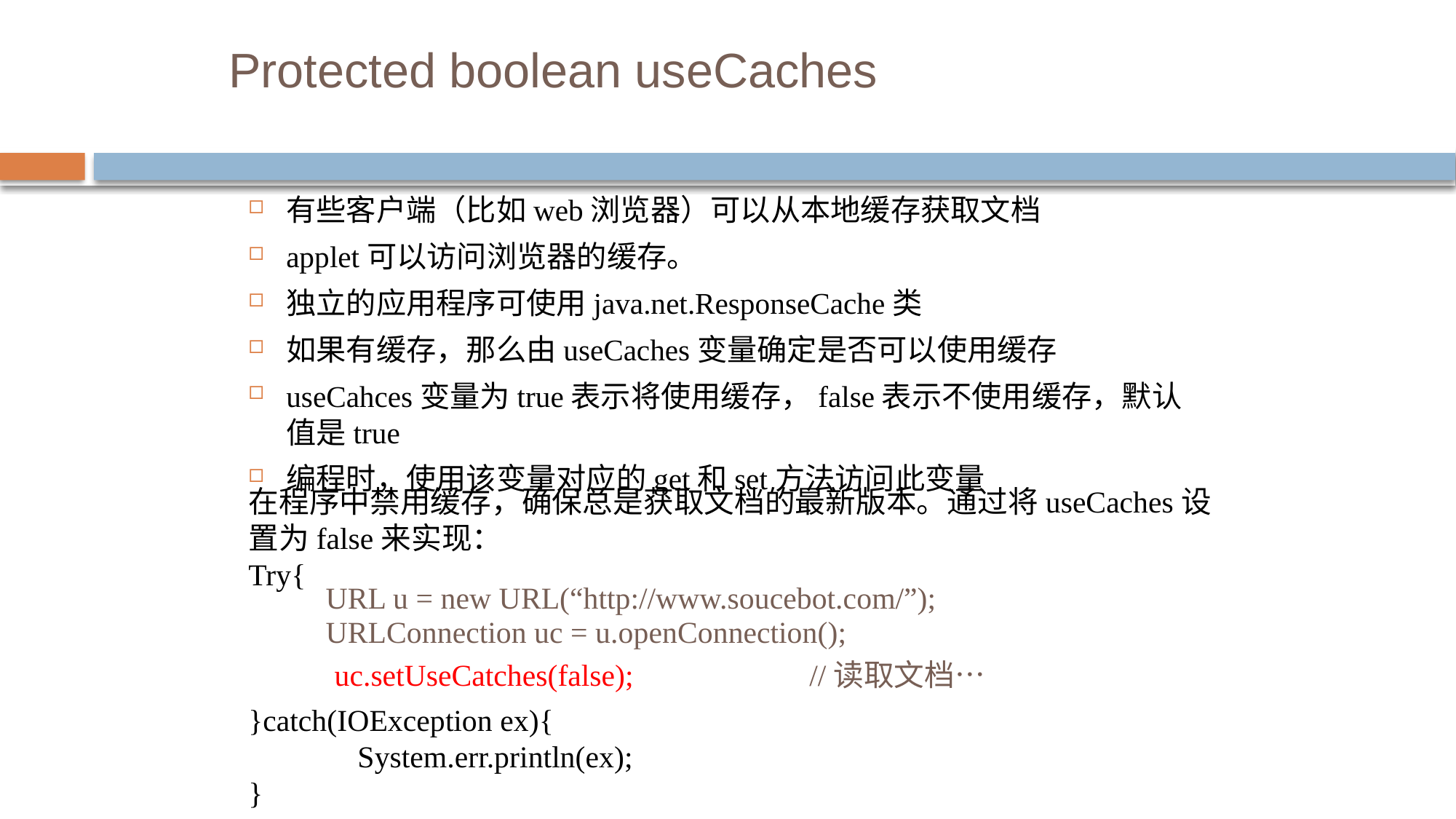

# Protected boolean useCaches
有些客户端（比如web浏览器）可以从本地缓存获取文档
applet可以访问浏览器的缓存。
独立的应用程序可使用java.net.ResponseCache类
如果有缓存，那么由useCaches变量确定是否可以使用缓存
useCahces变量为true表示将使用缓存，false表示不使用缓存，默认值是true
编程时，使用该变量对应的get和set方法访问此变量

在程序中禁用缓存，确保总是获取文档的最新版本。通过将useCaches设置为false来实现：
Try{

}catch(IOException ex){
	System.err.println(ex);
}
URL u = new URL(“http://www.soucebot.com/”);
URLConnection uc = u.openConnection();
uc.setUseCatches(false);                       //读取文档…